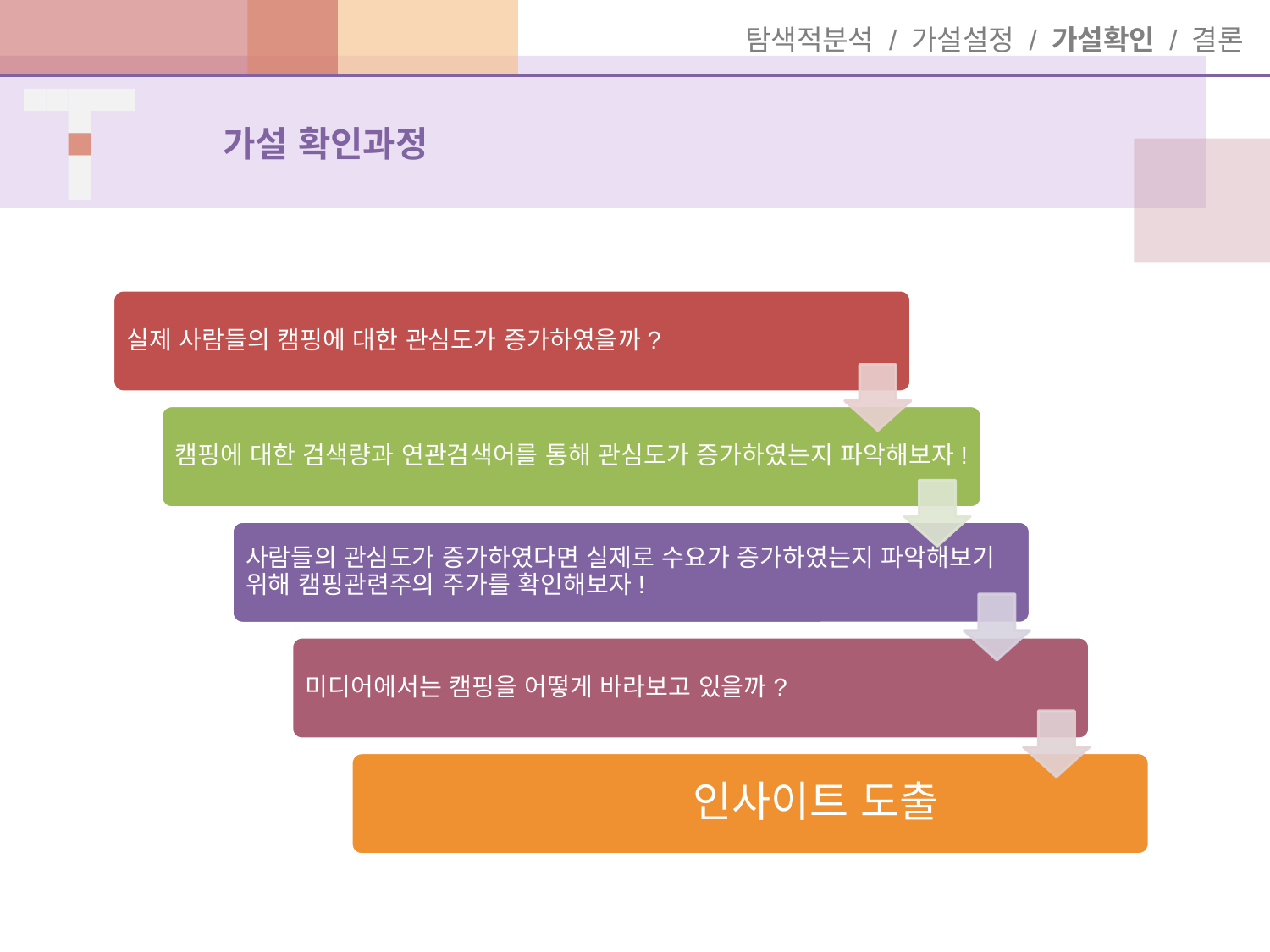

탐색적분석 / 가설설정 / 가설확인 / 결론

가설 확인과정
실제 사람들의 캠핑에 대한 관심도가 증가하였을까?
캠핑에 대한 검색량과 연관검색어를 통해 관심도가 증가하였는지 파악해보자!
사람들의 관심도가 증가하였다면 실제로 수요가 증가하였는지 파악해보기 위해 캠핑관련주의 주가를 확인해보자!
미디어에서는 캠핑을 어떻게 바라보고 있을까?
          인사이트 도출